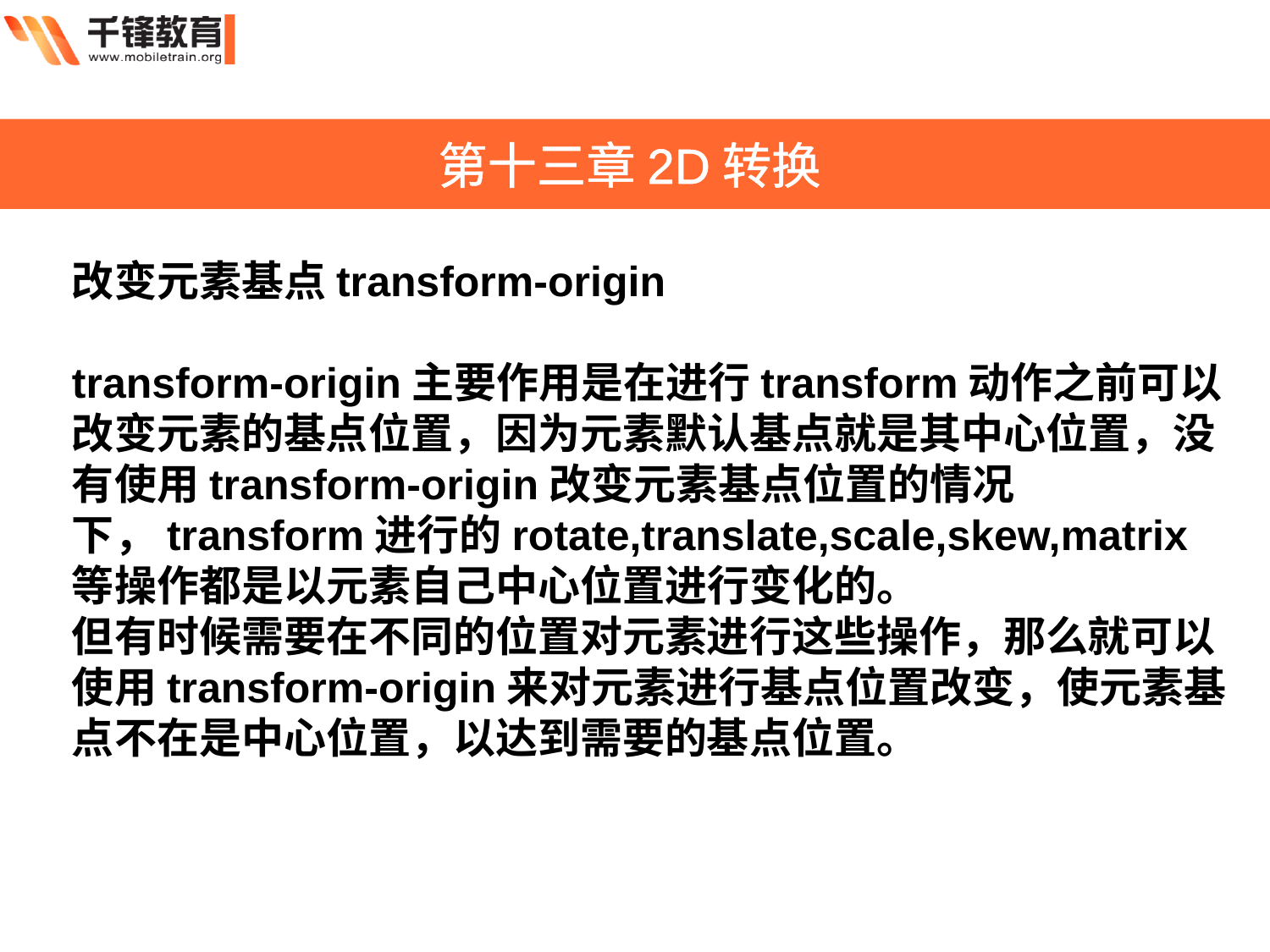

第十三章2D转换
改变元素基点transform-origin

transform-origin主要作用是在进行transform动作之前可以改变元素的基点位置，因为元素默认基点就是其中心位置，没有使用transform-origin改变元素基点位置的情况下，transform进行的rotate,translate,scale,skew,matrix等操作都是以元素自己中心位置进行变化的。
但有时候需要在不同的位置对元素进行这些操作，那么就可以使用transform-origin来对元素进行基点位置改变，使元素基点不在是中心位置，以达到需要的基点位置。